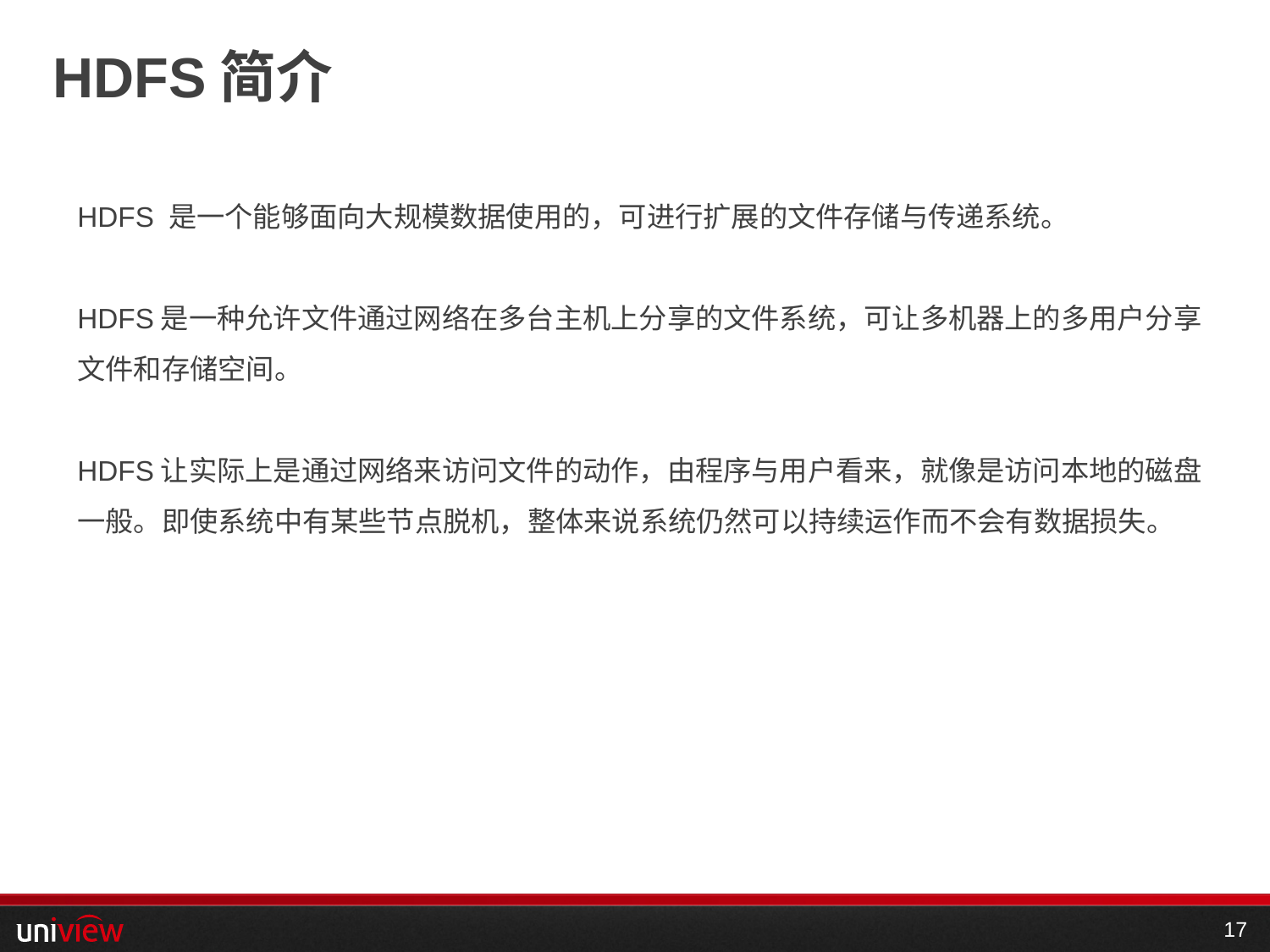

# HDFS简介
HDFS 是一个能够面向大规模数据使用的，可进行扩展的文件存储与传递系统。

HDFS是一种允许文件通过网络在多台主机上分享的文件系统，可让多机器上的多用户分享文件和存储空间。

HDFS让实际上是通过网络来访问文件的动作，由程序与用户看来，就像是访问本地的磁盘一般。即使系统中有某些节点脱机，整体来说系统仍然可以持续运作而不会有数据损失。